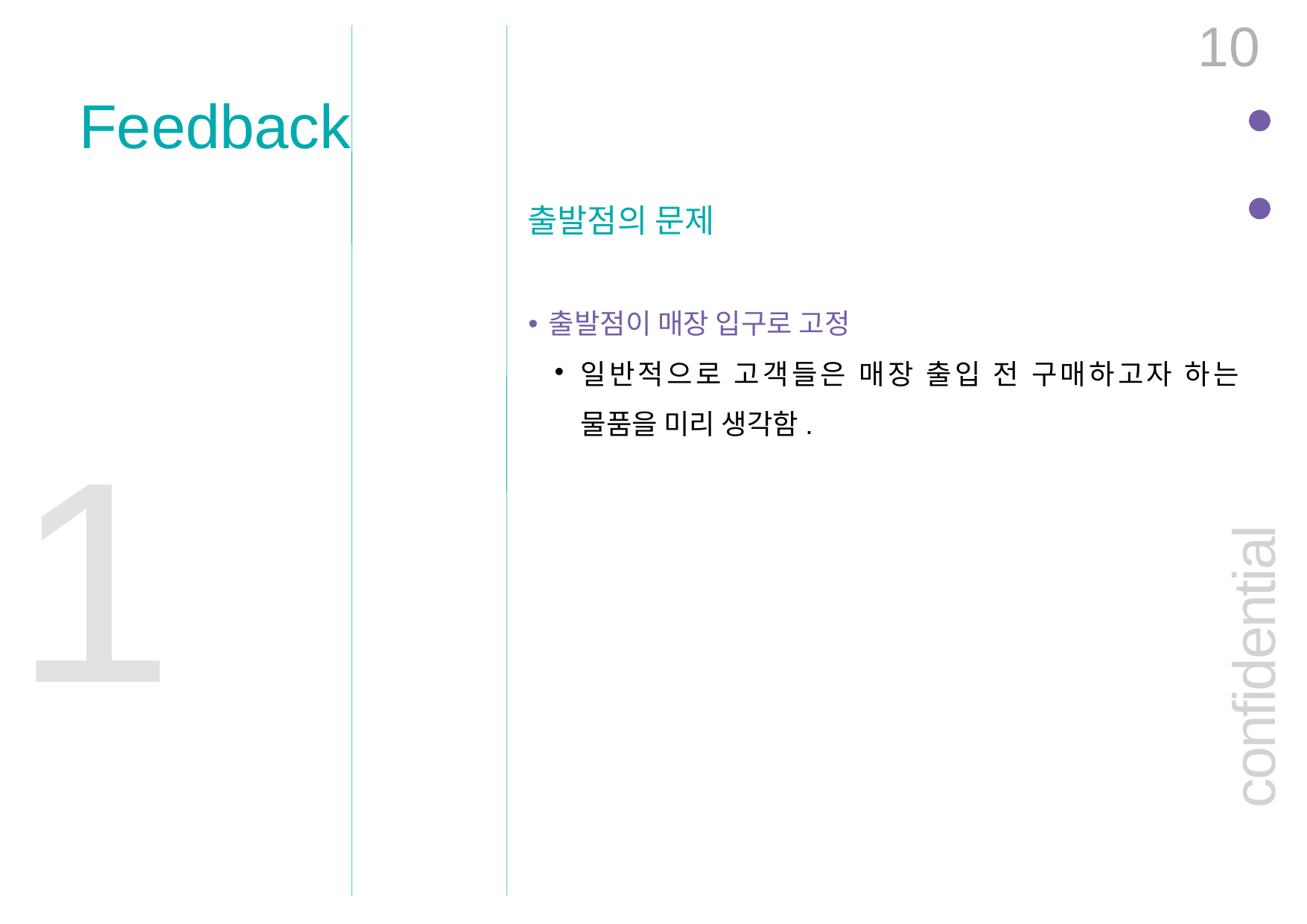

10

Feedback

출발점의 문제

출발점이 매장 입구로 고정
일반적으로 고객들은 매장 출입 전 구매하고자 하는 물품을 미리 생각함.
1
confidential